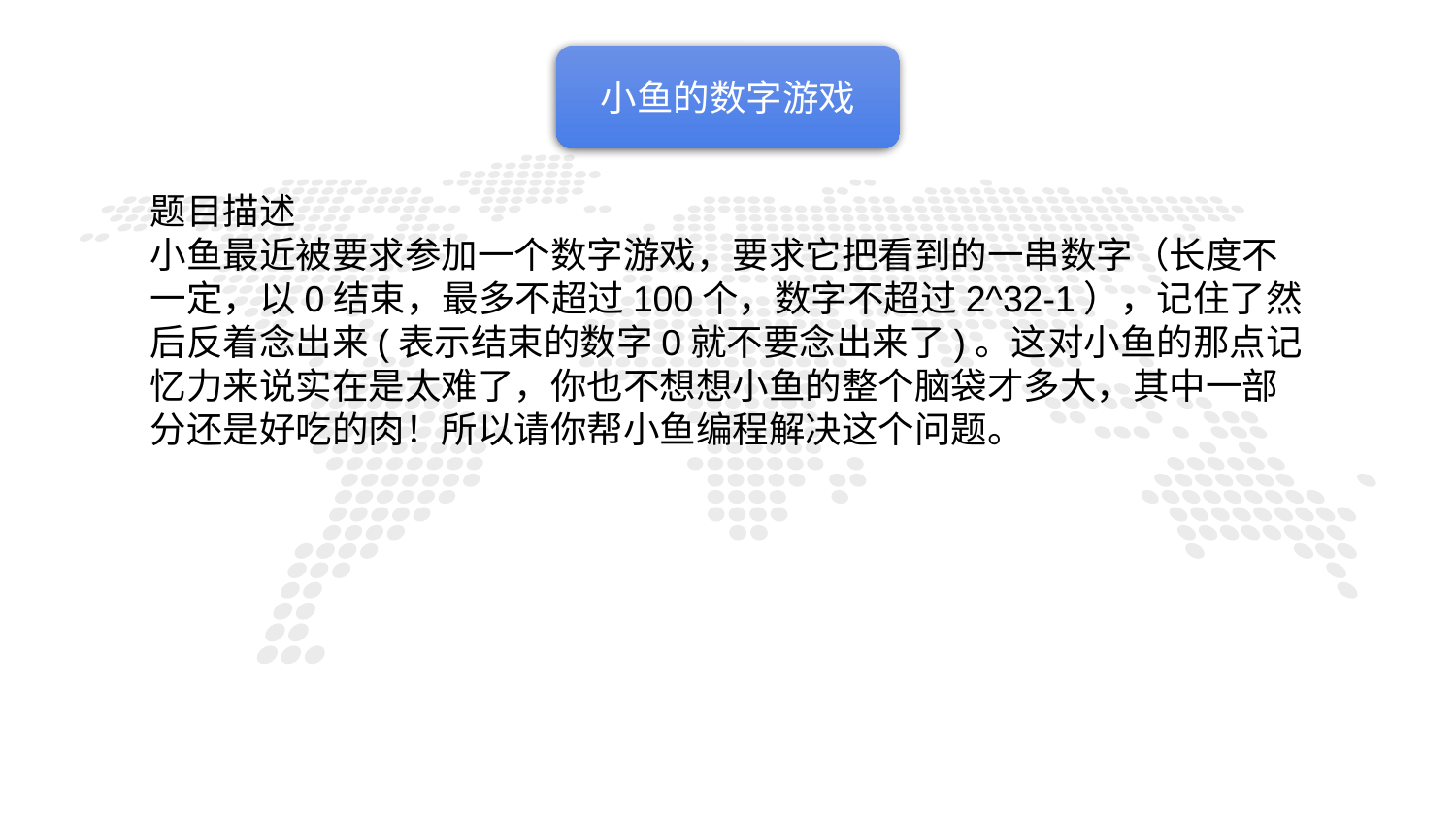

小鱼的数字游戏
题目描述
小鱼最近被要求参加一个数字游戏，要求它把看到的一串数字（长度不一定，以0结束，最多不超过100个，数字不超过2^32-1），记住了然后反着念出来(表示结束的数字0就不要念出来了)。这对小鱼的那点记忆力来说实在是太难了，你也不想想小鱼的整个脑袋才多大，其中一部分还是好吃的肉！所以请你帮小鱼编程解决这个问题。